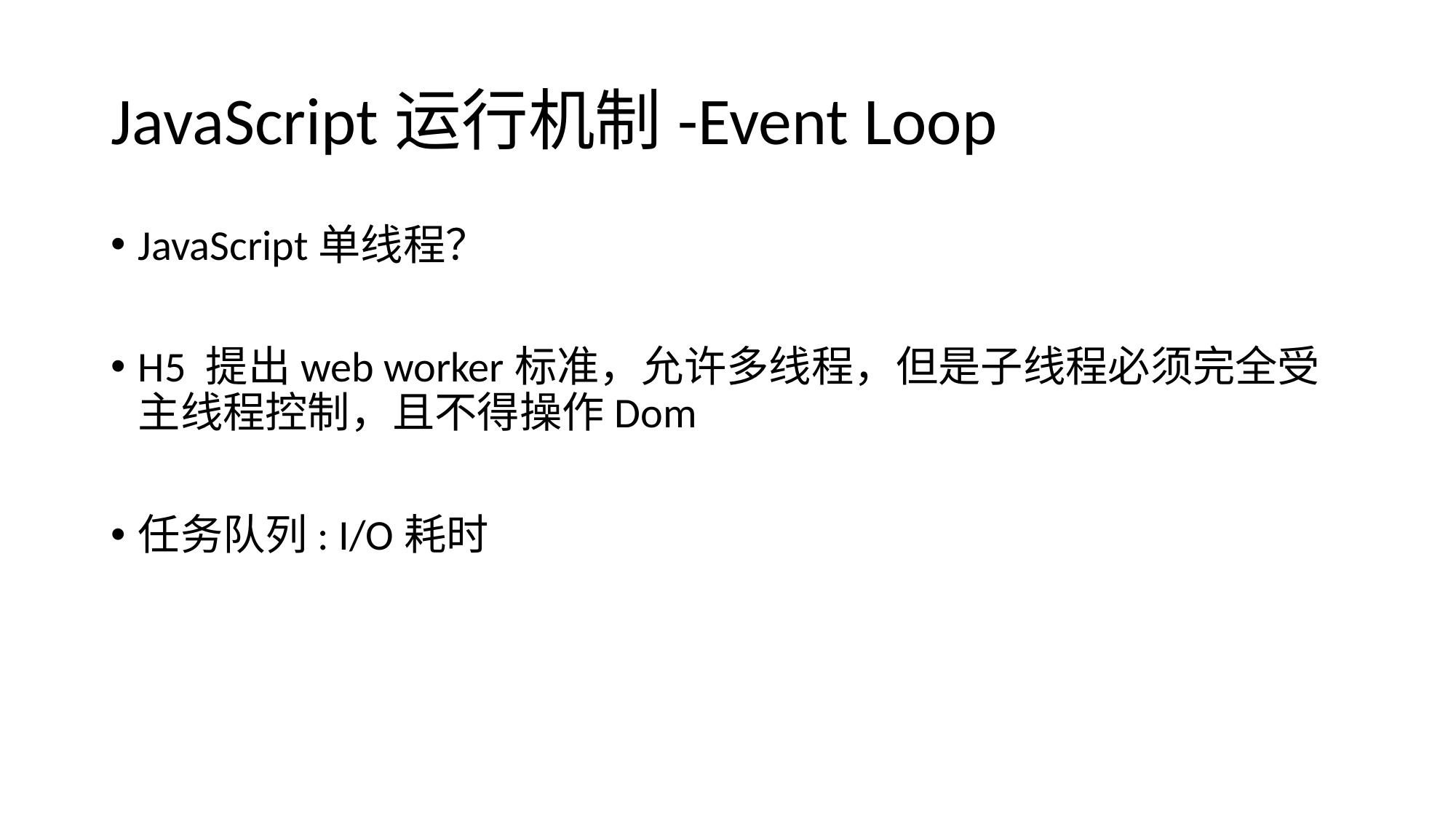

# JavaScript运行机制-Event Loop
JavaScript单线程？

H5 提出web worker标准，允许多线程，但是子线程必须完全受主线程控制，且不得操作Dom

任务队列: I/O耗时